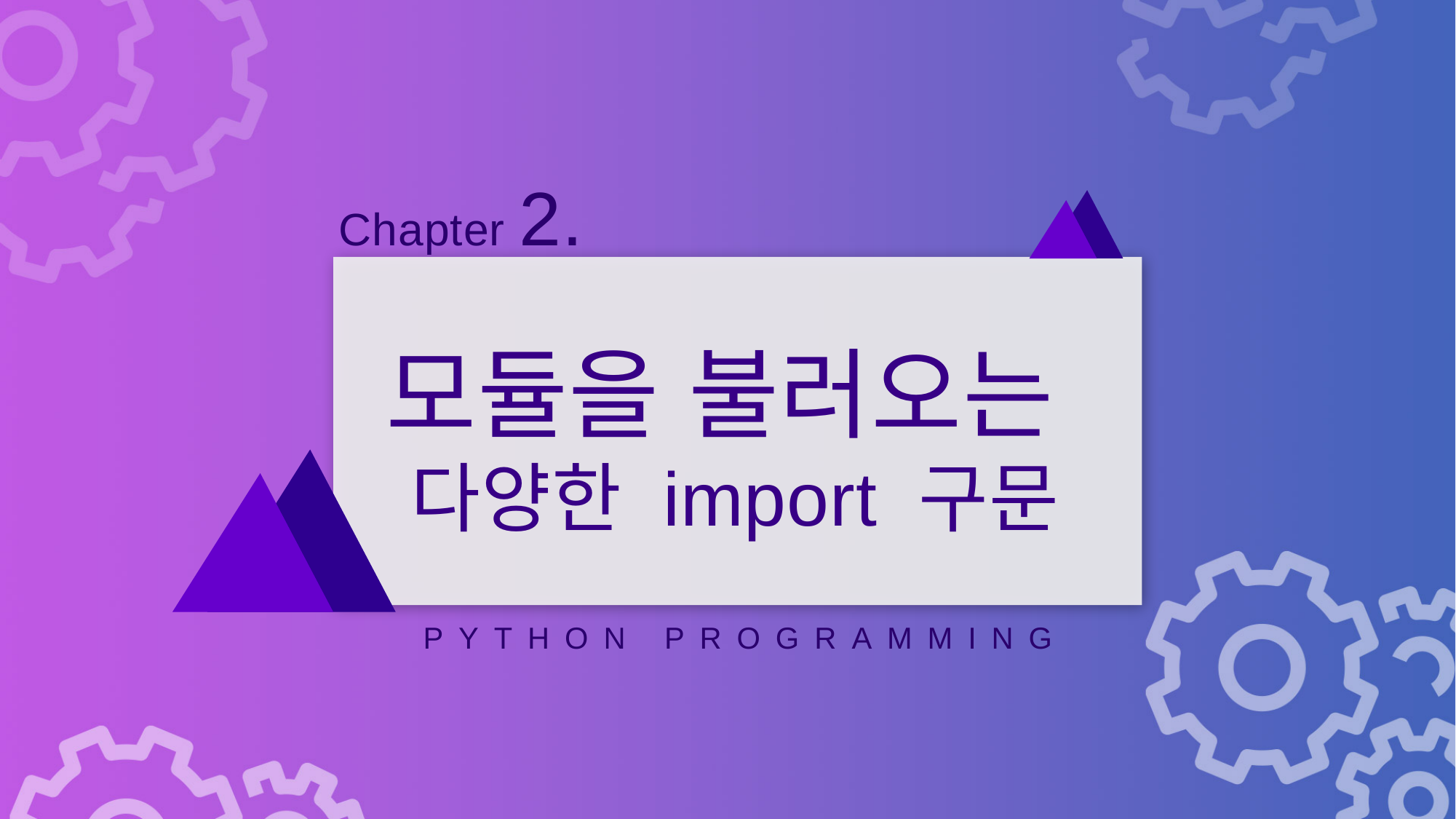

Chapter 2.
모듈을 불러오는
다양한 import 구문